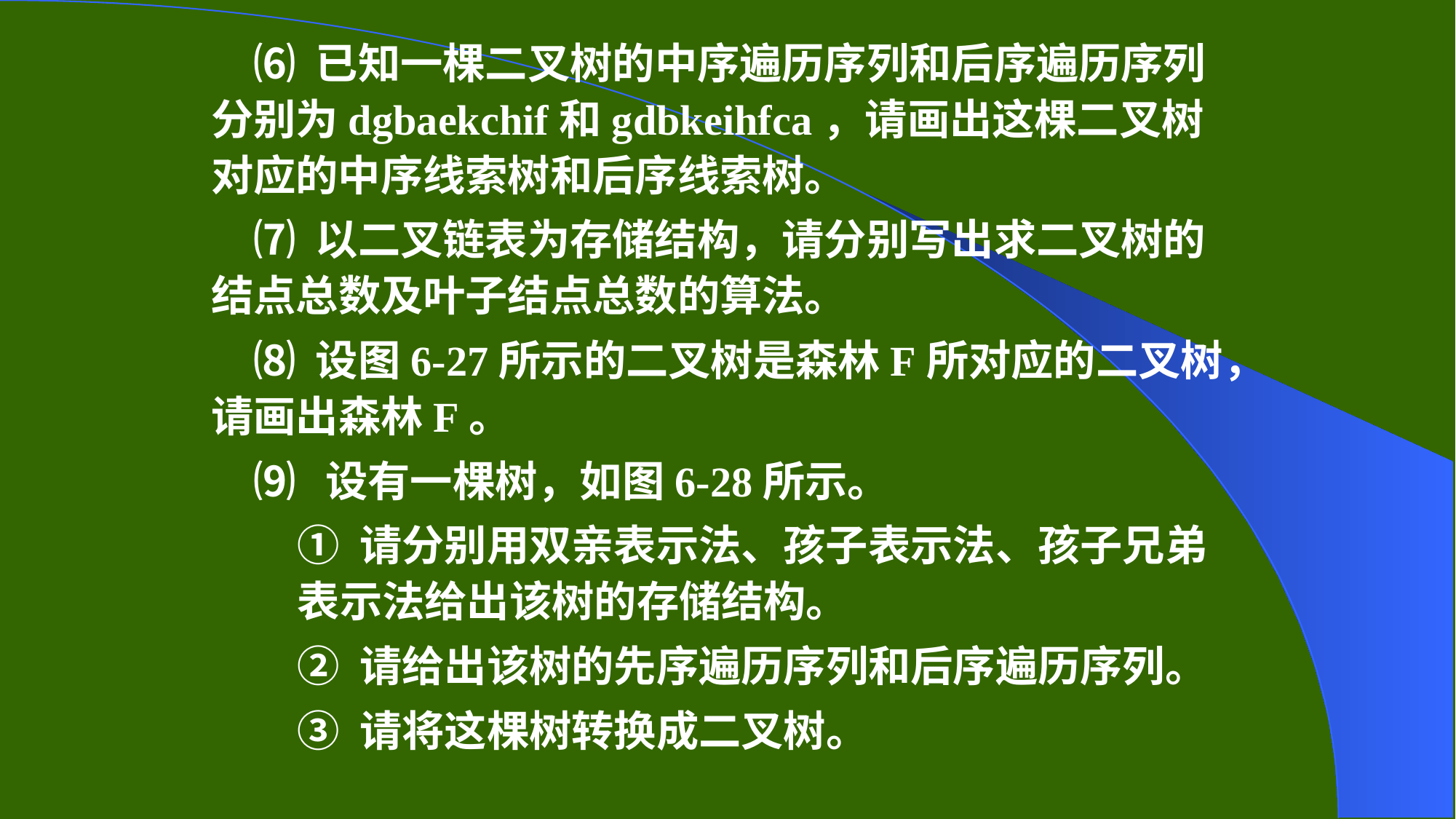

⑹ 已知一棵二叉树的中序遍历序列和后序遍历序列分别为dgbaekchif和gdbkeihfca，请画出这棵二叉树对应的中序线索树和后序线索树。
⑺ 以二叉链表为存储结构，请分别写出求二叉树的结点总数及叶子结点总数的算法。
⑻ 设图6-27所示的二叉树是森林F所对应的二叉树，请画出森林F。
⑼  设有一棵树，如图6-28所示。
① 请分别用双亲表示法、孩子表示法、孩子兄弟表示法给出该树的存储结构。
② 请给出该树的先序遍历序列和后序遍历序列。
③ 请将这棵树转换成二叉树。